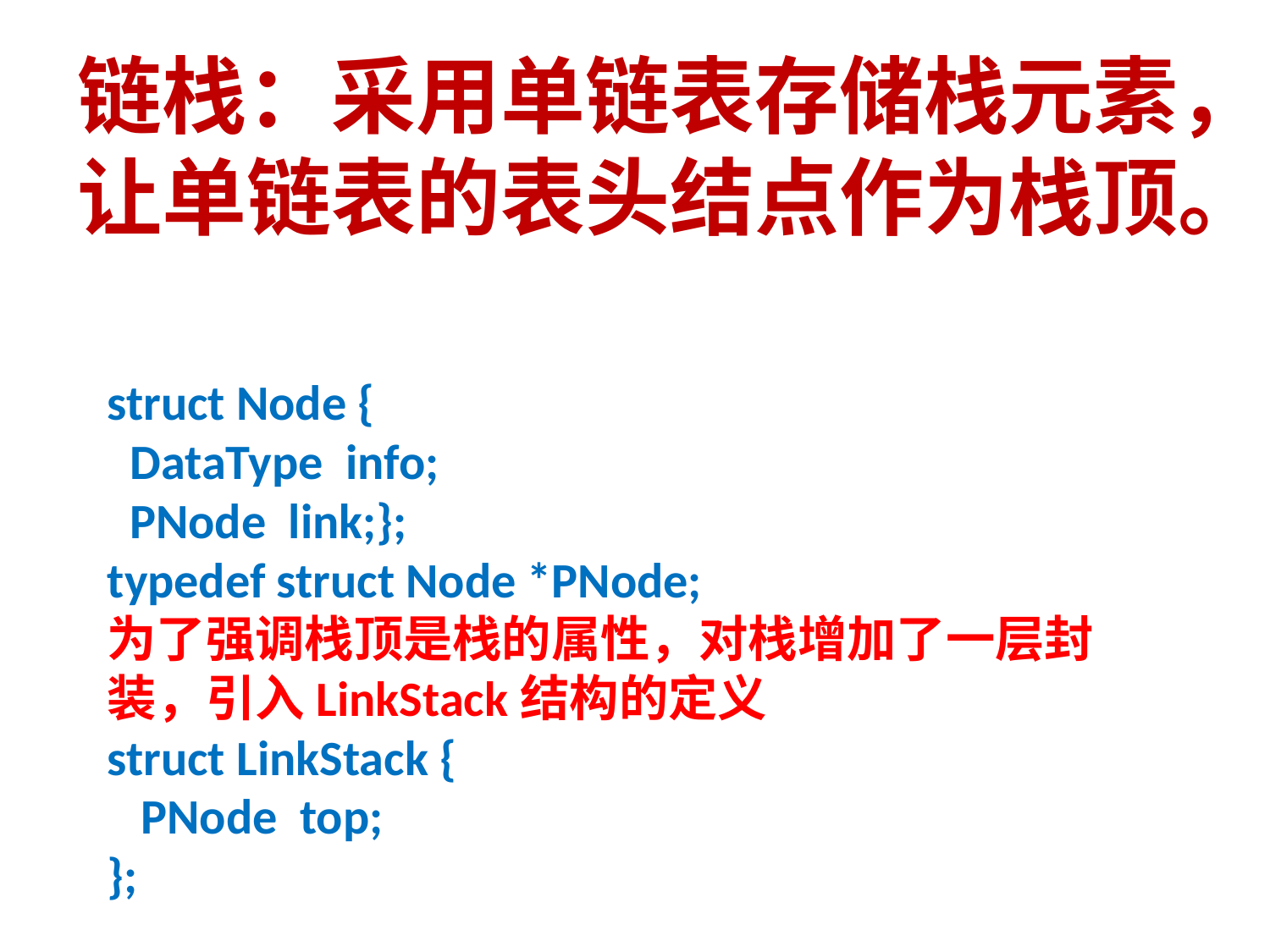

链栈：采用单链表存储栈元素，让单链表的表头结点作为栈顶。

struct Node {
  DataType  info;
  PNode  link;};
typedef struct Node *PNode;
为了强调栈顶是栈的属性，对栈增加了一层封装，引入LinkStack结构的定义
struct LinkStack {
   PNode  top;
};